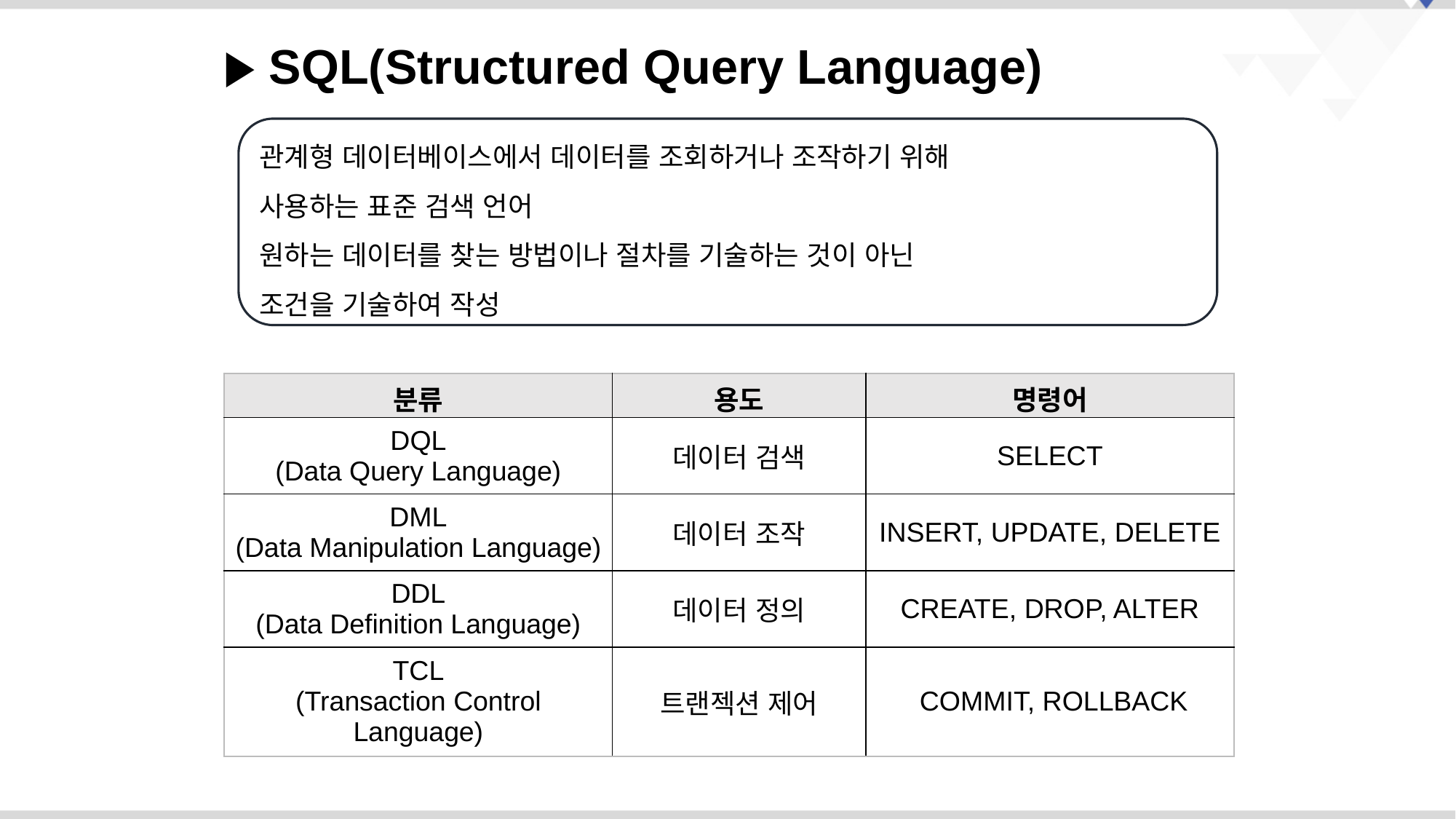

▶ SQL(Structured Query Language)
관계형 데이터베이스에서 데이터를 조회하거나 조작하기 위해
사용하는 표준 검색 언어
원하는 데이터를 찾는 방법이나 절차를 기술하는 것이 아닌
조건을 기술하여 작성
| 분류 | 용도 | 명령어 |
| --- | --- | --- |
| DQL (Data Query Language) | 데이터 검색 | SELECT |
| DML (Data Manipulation Language) | 데이터 조작 | INSERT, UPDATE, DELETE |
| DDL (Data Definition Language) | 데이터 정의 | CREATE, DROP, ALTER |
| TCL (Transaction Control Language) | 트랜젝션 제어 | COMMIT, ROLLBACK |